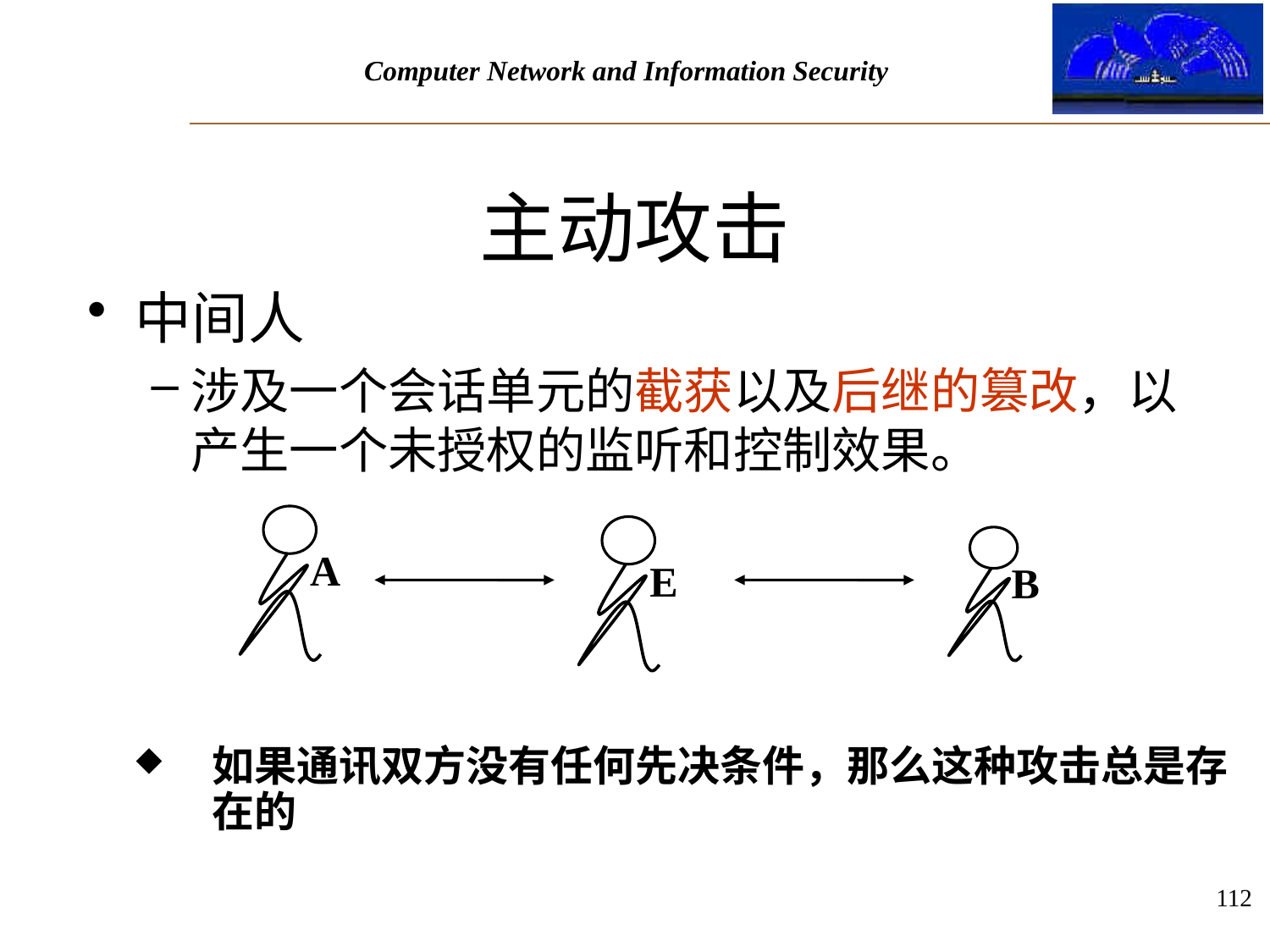

# 主动攻击
中间人
涉及一个会话单元的截获以及后继的篡改，以产生一个未授权的监听和控制效果。

A

E

B

如果通讯双方没有任何先决条件，那么这种攻击总是存在的
112